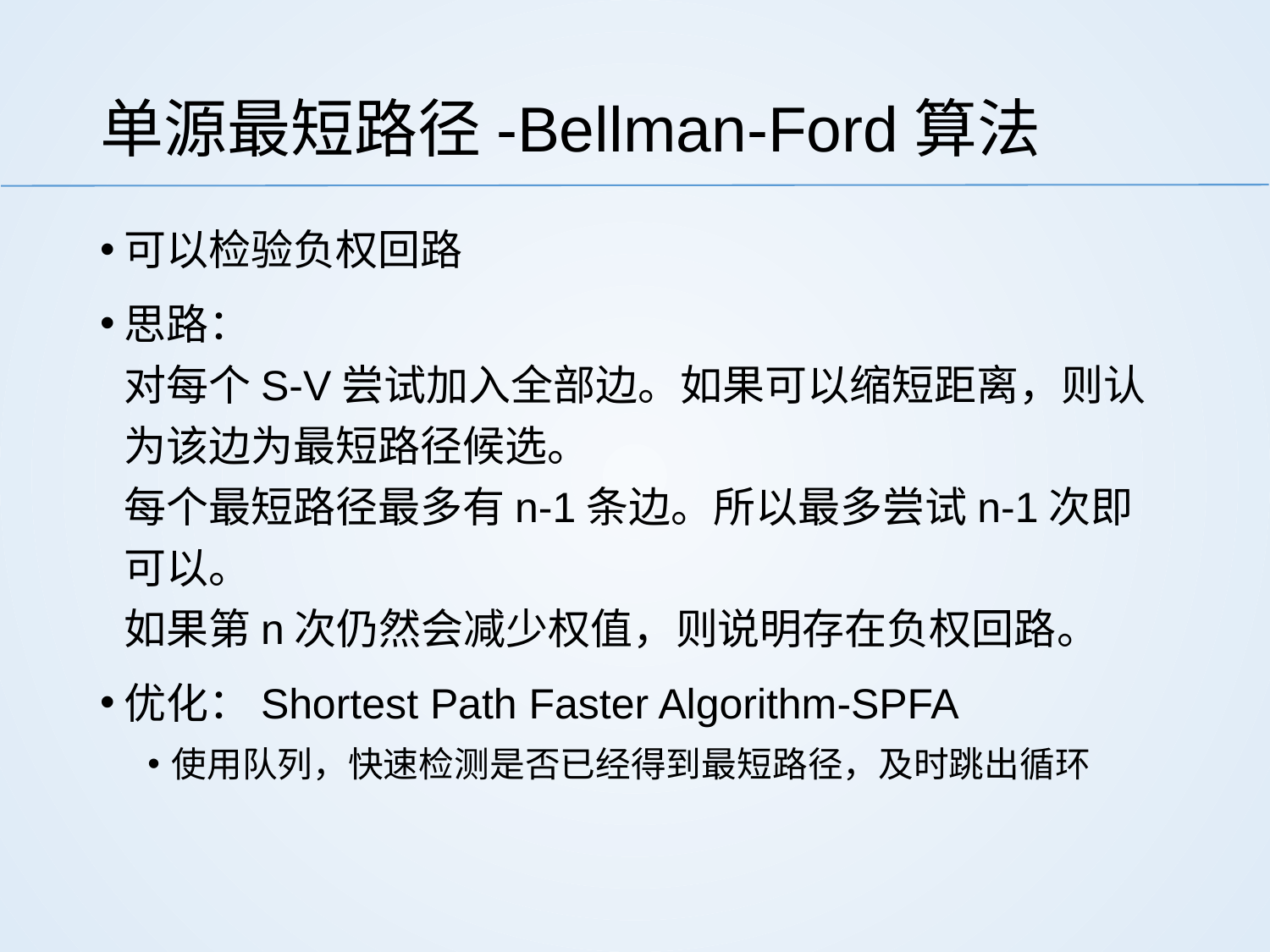

# 单源最短路径-Bellman-Ford算法
可以检验负权回路
思路：
对每个S-V尝试加入全部边。如果可以缩短距离，则认为该边为最短路径候选。
每个最短路径最多有n-1条边。所以最多尝试n-1次即可以。
如果第n次仍然会减少权值，则说明存在负权回路。
优化：Shortest Path Faster Algorithm-SPFA
使用队列，快速检测是否已经得到最短路径，及时跳出循环